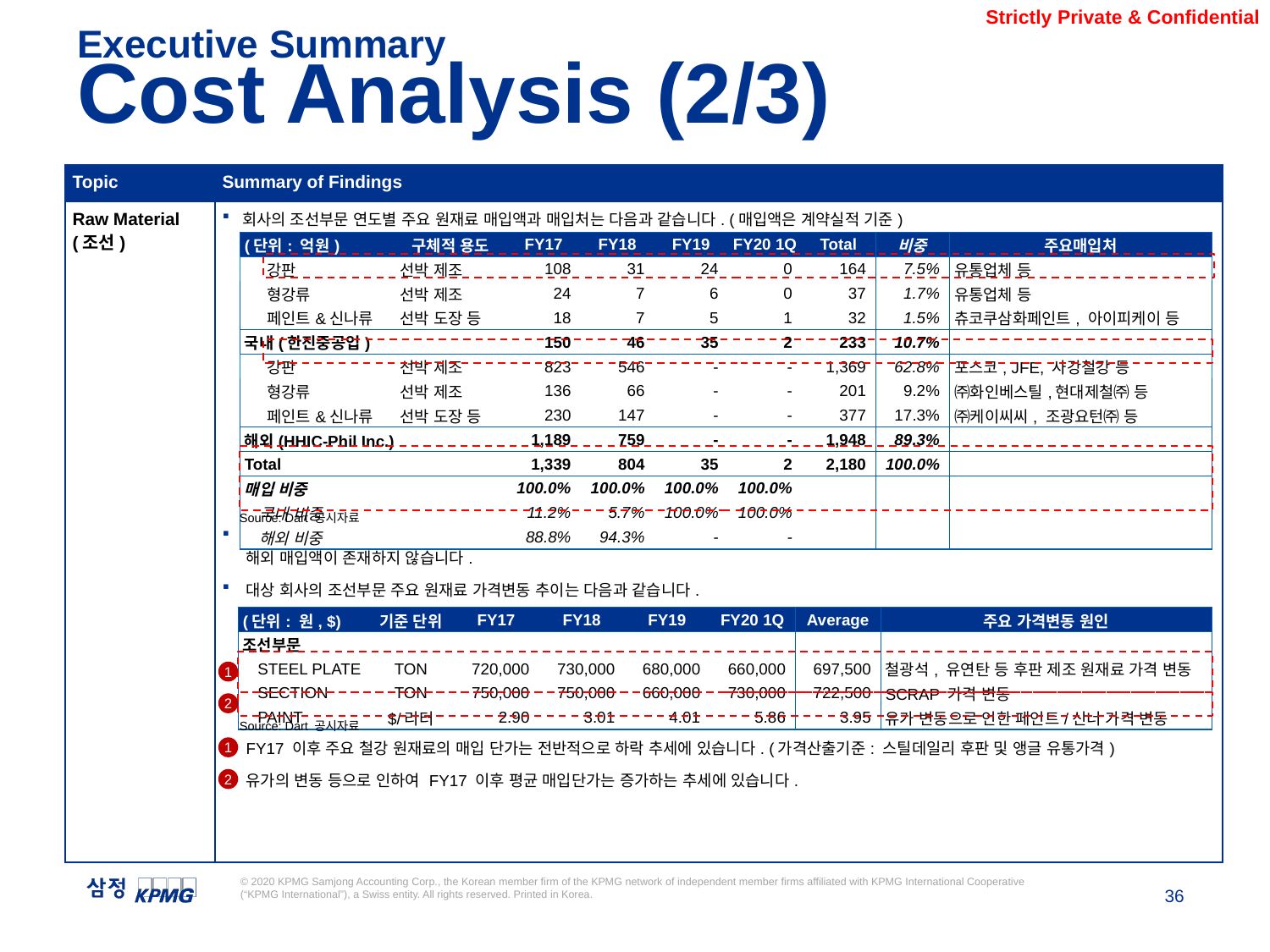

Executive Summary
Cost Analysis (2/3)
| Topic | Summary of Findings |
| --- | --- |
| Raw Material (조선) | 회사의 조선부문 연도별 주요 원재료 매입액과 매입처는 다음과 같습니다. (매입액은 계약실적 기준) 선박 제조에 필요한 강판(70.3%)이 가장 큰 비중을 차지하고 있으며, ‘19년 1월 수빅조선소의 회생절차 개시결정으로 인해 FY19 이후 부터는 해외 매입액이 존재하지 않습니다. 대상 회사의 조선부문 주요 원재료 가격변동 추이는 다음과 같습니다. FY17 이후 주요 철강 원재료의 매입 단가는 전반적으로 하락 추세에 있습니다. (가격산출기준: 스틸데일리 후판 및 앵글 유통가격) 유가의 변동 등으로 인하여 FY17 이후 평균 매입단가는 증가하는 추세에 있습니다. |
| (단위: 억원) | 구체적 용도 | 구체적 용도 | FY17 | FY18 | FY19 | FY20 1Q | Total | 비중 | 주요매입처 |
| --- | --- | --- | --- | --- | --- | --- | --- | --- | --- |
| 강판 | 선박 제조 | 선박 제조 | 108 | 31 | 24 | 0 | 164 | 7.5% | 유통업체 등 |
| 형강류 | 선박 제조 | 선박 제조 | 24 | 7 | 6 | 0 | 37 | 1.7% | 유통업체 등 |
| 페인트&신나류 | 선박 도장 등 | 선박 도장 등 | 18 | 7 | 5 | 1 | 32 | 1.5% | 츄코쿠삼화페인트, 아이피케이 등 |
| 국내(한진중공업) |  |  | 150 | 46 | 35 | 2 | 233 | 10.7% |  |
| 강판 | 선박 제조 | 선박 제조 | 823 | 546 | - | - | 1,369 | 62.8% | 포스코, JFE, 사강철강 등 |
| 형강류 | 선박 제조 | 선박 제조 | 136 | 66 | - | - | 201 | 9.2% | ㈜화인베스틸,현대제철㈜ 등 |
| 페인트&신나류 | 선박 도장 등 | 선박 도장 등 | 230 | 147 | - | - | 377 | 17.3% | ㈜케이씨씨, 조광요턴㈜ 등 |
| 해외(HHIC-Phil Inc.) |  |  | 1,189 | 759 | - | - | 1,948 | 89.3% |  |
| Total |  |  | 1,339 | 804 | 35 | 2 | 2,180 | 100.0% |  |
| 매입 비중 |  |  | 100.0% | 100.0% | 100.0% | 100.0% |  |  |  |
| 국내 비중 |  |  | 11.2% | 5.7% | 100.0% | 100.0% |  |  |  |
| 해외 비중 |  |  | 88.8% | 94.3% | - | - |  |  |  |

Source: Dart 공시자료
| (단위: 원, $) | 기준 단위 | FY17 | FY18 | FY19 | FY20 1Q | Average | 주요 가격변동 원인 |
| --- | --- | --- | --- | --- | --- | --- | --- |
| 조선부문 |  |  |  |  |  |  |  |
| STEEL PLATE | TON | 720,000 | 730,000 | 680,000 | 660,000 | 697,500 | 철광석, 유연탄 등 후판 제조 원재료 가격 변동 |
| SECTION | TON | 750,000 | 750,000 | 660,000 | 730,000 | 722,500 | SCRAP 가격 변동 |
| PAINT | $/리터 | 2.90 | 3.01 | 4.01 | 5.86 | 3.95 | 유가 변동으로 인한 페인트/신너 가격 변동 |

1

2
Source: Dart 공시자료
1
2